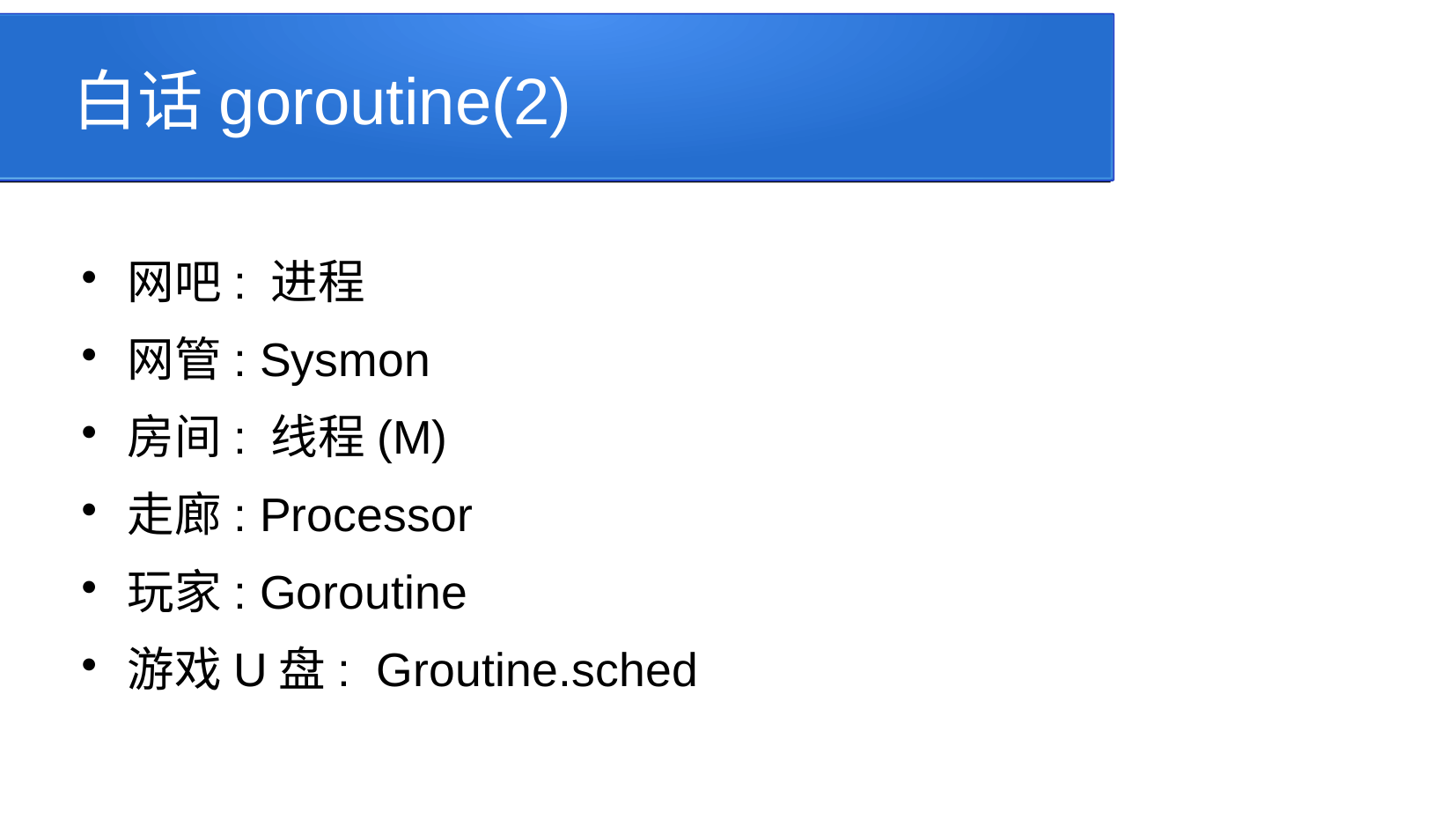

白话goroutine(2)
网吧: 进程
网管: Sysmon
房间: 线程(M)
走廊: Processor
玩家: Goroutine
游戏U盘:  Groutine.sched